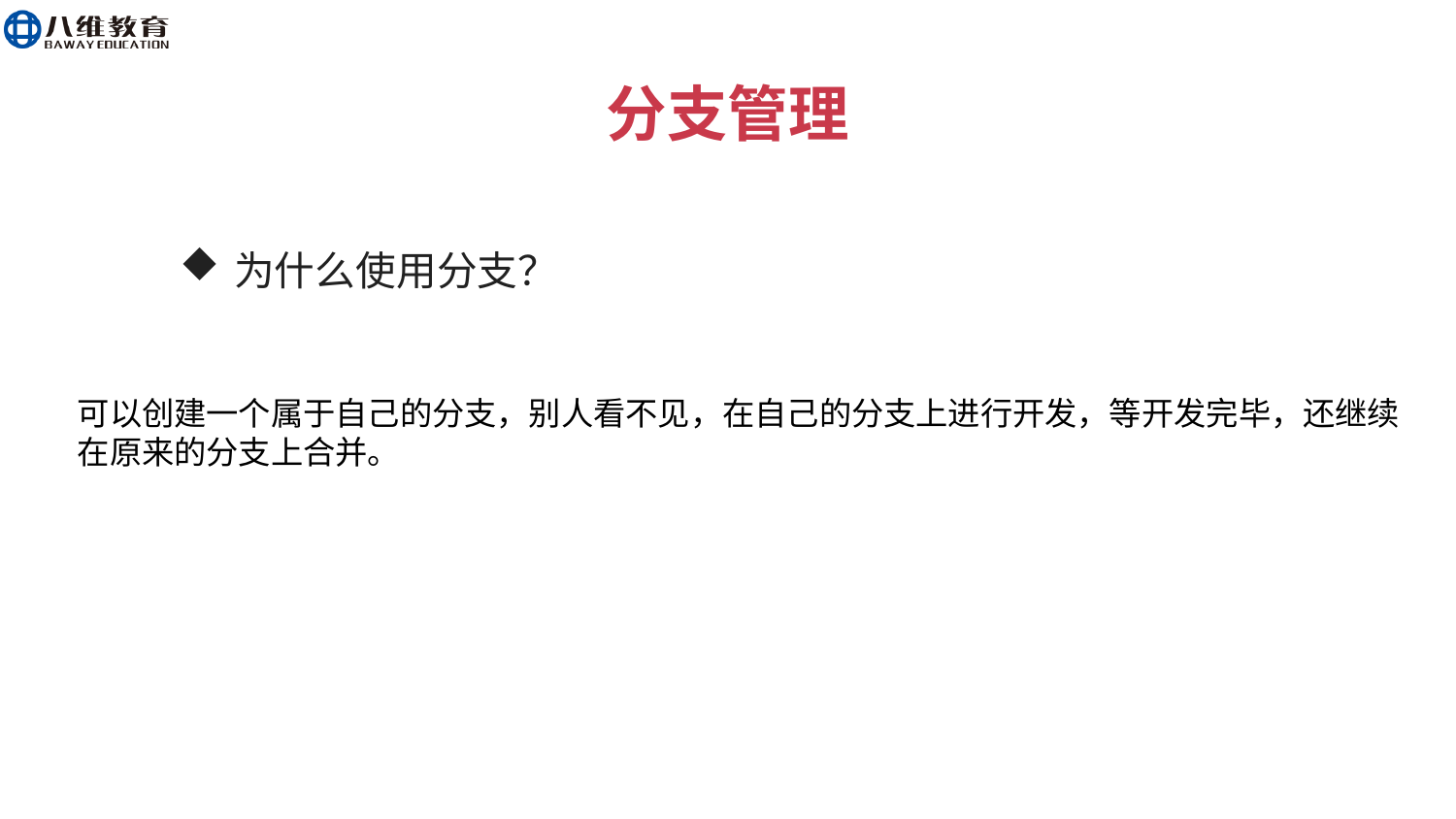

分支管理
为什么使用分支？

可以创建一个属于自己的分支，别人看不见，在自己的分支上进行开发，等开发完毕，还继续在原来的分支上合并。